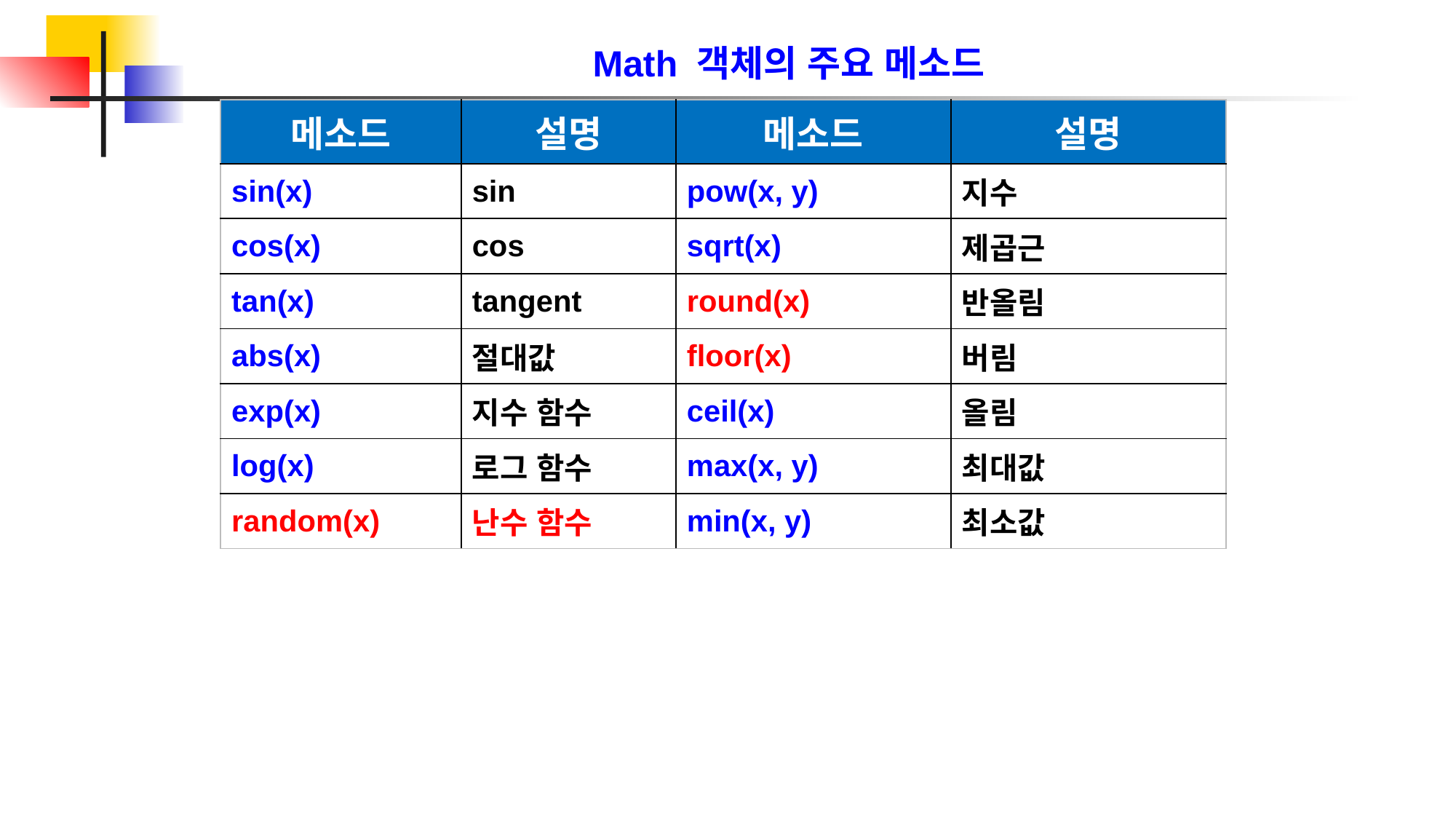

# Math 객체의 주요 메소드
| 메소드 | 설명 | 메소드 | 설명 |
| --- | --- | --- | --- |
| sin(x) | sin | pow(x, y) | 지수 |
| cos(x) | cos | sqrt(x) | 제곱근 |
| tan(x) | tangent | round(x) | 반올림 |
| abs(x) | 절대값 | floor(x) | 버림 |
| exp(x) | 지수 함수 | ceil(x) | 올림 |
| log(x) | 로그 함수 | max(x, y) | 최대값 |
| random(x) | 난수 함수 | min(x, y) | 최소값 |